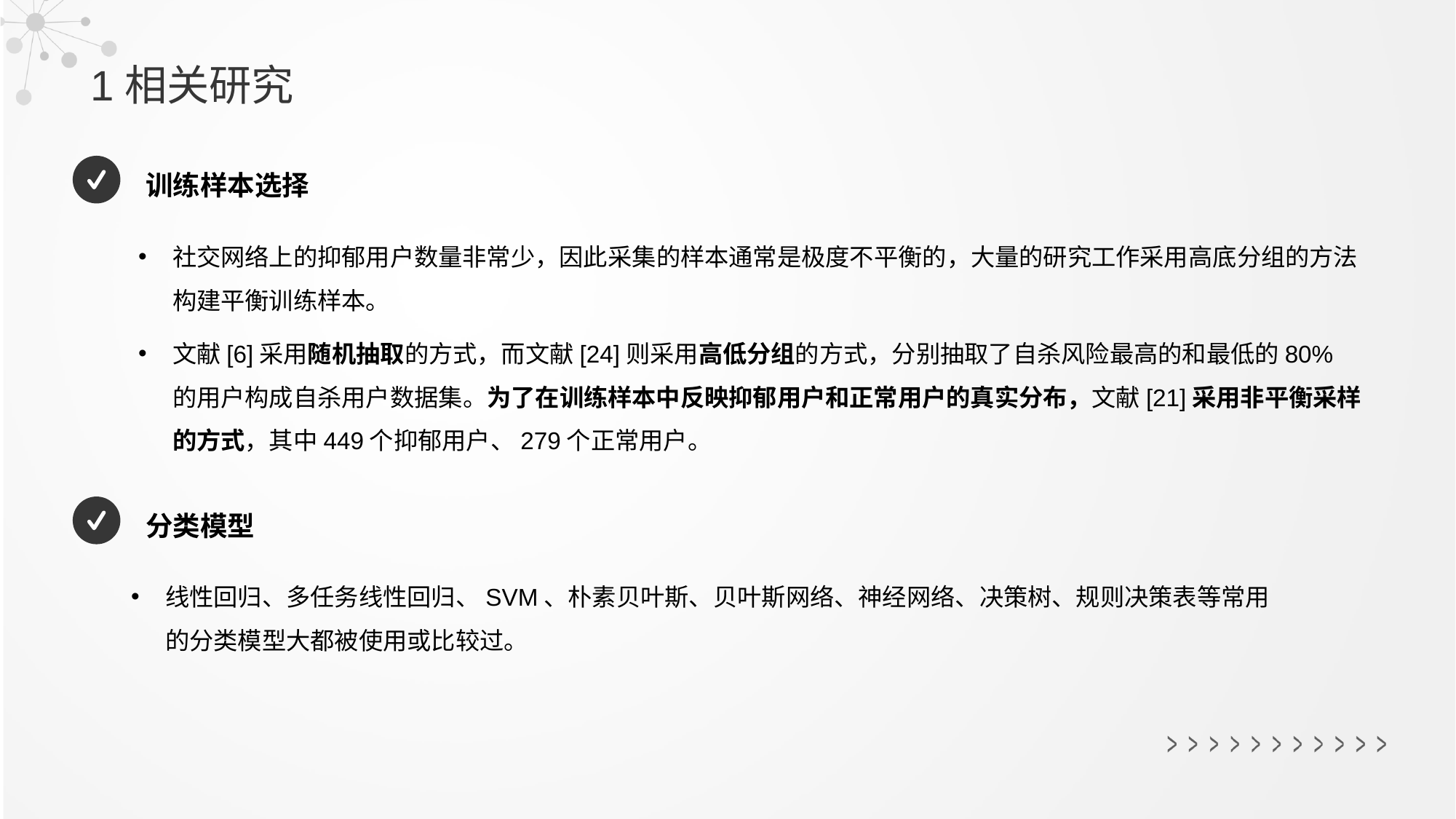

1相关研究
训练样本选择

社交网络上的抑郁用户数量非常少，因此采集的样本通常是极度不平衡的，大量的研究工作采用高底分组的方法构建平衡训练样本。
文献[6]采用随机抽取的方式，而文献[24]则采用高低分组的方式，分别抽取了自杀风险最高的和最低的80%的用户构成自杀用户数据集。为了在训练样本中反映抑郁用户和正常用户的真实分布，文献[21]采用非平衡采样的方式，其中449个抑郁用户、279个正常用户。
分类模型

线性回归、多任务线性回归、SVM、朴素贝叶斯、贝叶斯网络、神经网络、决策树、规则决策表等常用的分类模型大都被使用或比较过。